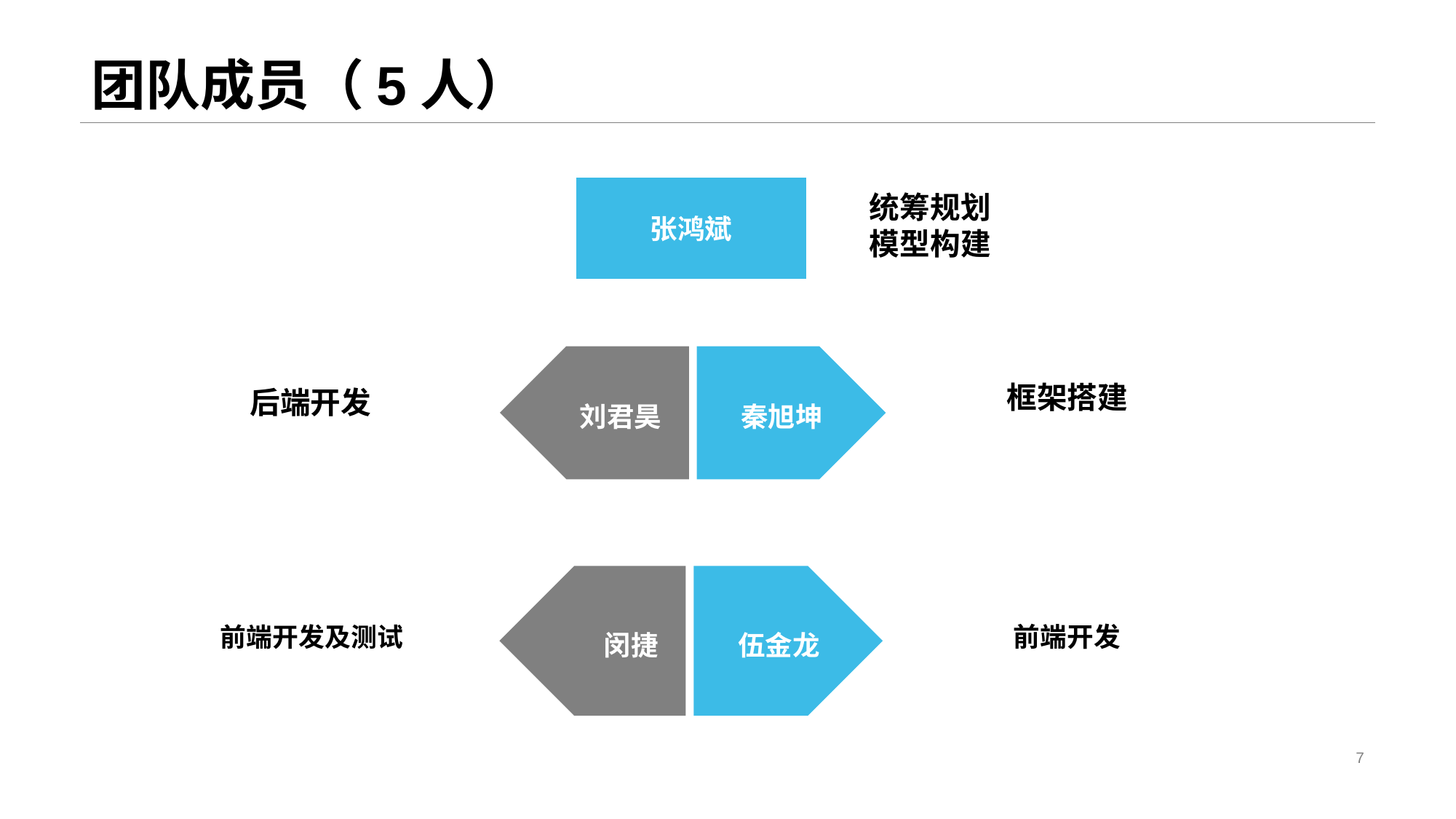

# 团队成员（5人）
统筹规划
模型构建
张鸿斌

刘君昊
   秦旭坤
框架搭建
后端开发

闵捷
   伍金龙
前端开发及测试
前端开发
7